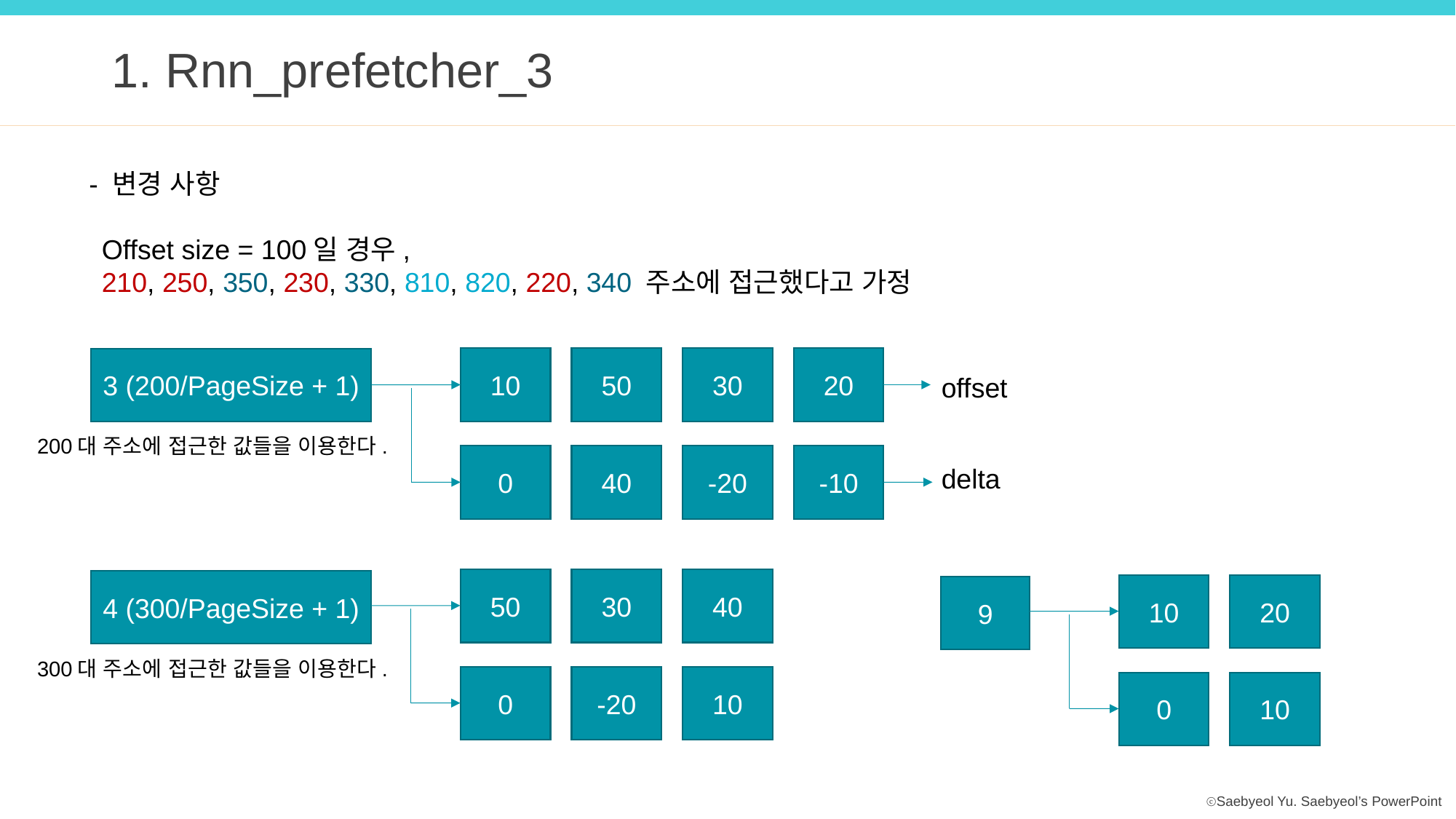

1. Rnn_prefetcher_3
- 변경 사항
Offset size = 100일 경우,
210, 250, 350, 230, 330, 810, 820, 220, 340 주소에 접근했다고 가정
10
20
30
50
3 (200/PageSize + 1)
offset
200대 주소에 접근한 값들을 이용한다.
0
-10
40
-20
delta
50
40
30
4 (300/PageSize + 1)
10
20
9
300대 주소에 접근한 값들을 이용한다.
0
-20
10
0
10